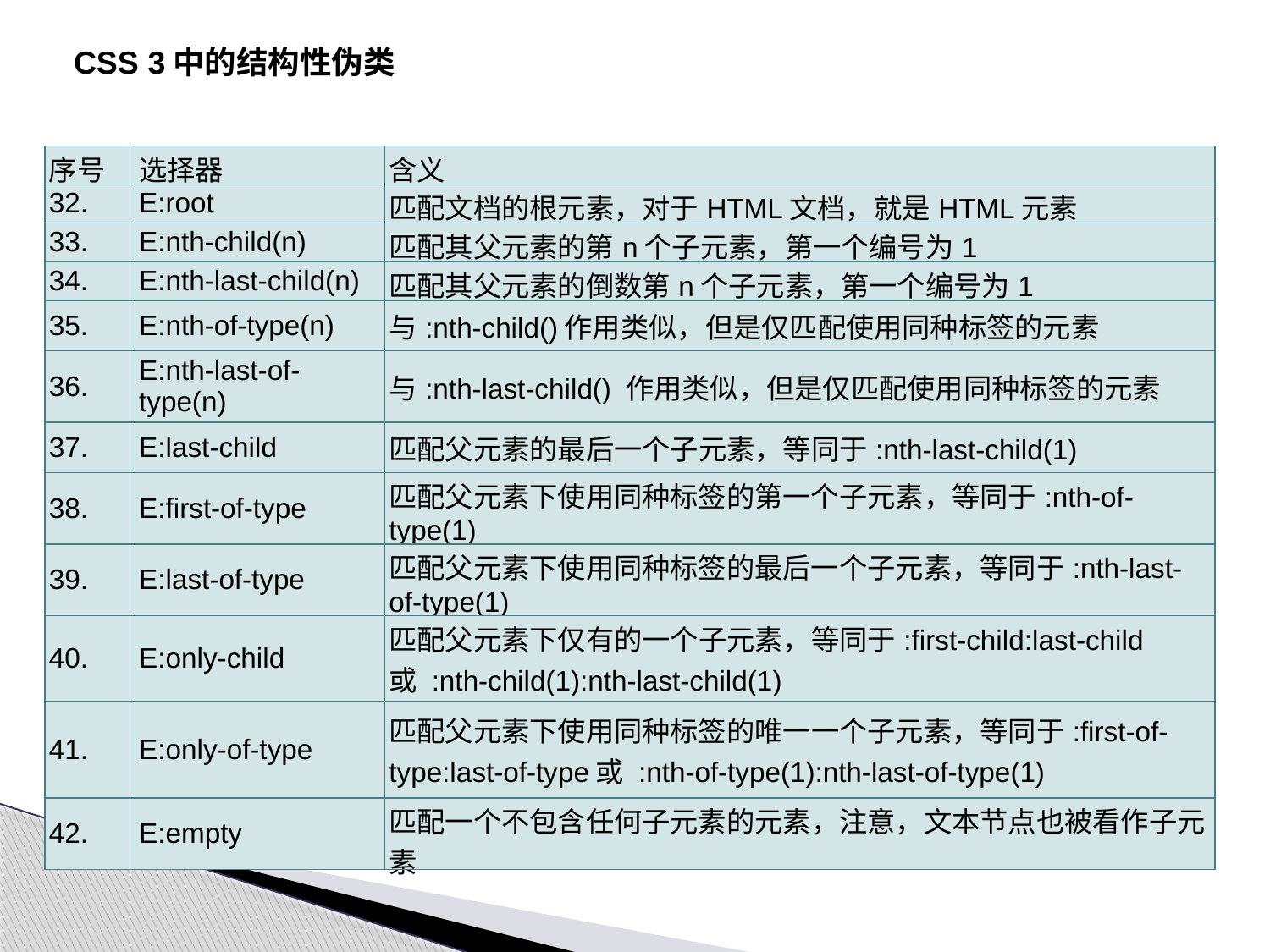

CSS 3中的结构性伪类
| 序号 | 选择器 | 含义 |
| --- | --- | --- |
| 32. | E:root | 匹配文档的根元素，对于HTML文档，就是HTML元素 |
| 33. | E:nth-child(n) | 匹配其父元素的第n个子元素，第一个编号为1 |
| 34. | E:nth-last-child(n) | 匹配其父元素的倒数第n个子元素，第一个编号为1 |
| 35. | E:nth-of-type(n) | 与:nth-child()作用类似，但是仅匹配使用同种标签的元素 |
| 36. | E:nth-last-of-type(n) | 与:nth-last-child() 作用类似，但是仅匹配使用同种标签的元素 |
| 37. | E:last-child | 匹配父元素的最后一个子元素，等同于:nth-last-child(1) |
| 38. | E:first-of-type | 匹配父元素下使用同种标签的第一个子元素，等同于:nth-of-type(1) |
| 39. | E:last-of-type | 匹配父元素下使用同种标签的最后一个子元素，等同于:nth-last-of-type(1) |
| 40. | E:only-child | 匹配父元素下仅有的一个子元素，等同于:first-child:last-child或 :nth-child(1):nth-last-child(1) |
| 41. | E:only-of-type | 匹配父元素下使用同种标签的唯一一个子元素，等同于:first-of-type:last-of-type或 :nth-of-type(1):nth-last-of-type(1) |
| 42. | E:empty | 匹配一个不包含任何子元素的元素，注意，文本节点也被看作子元素 |